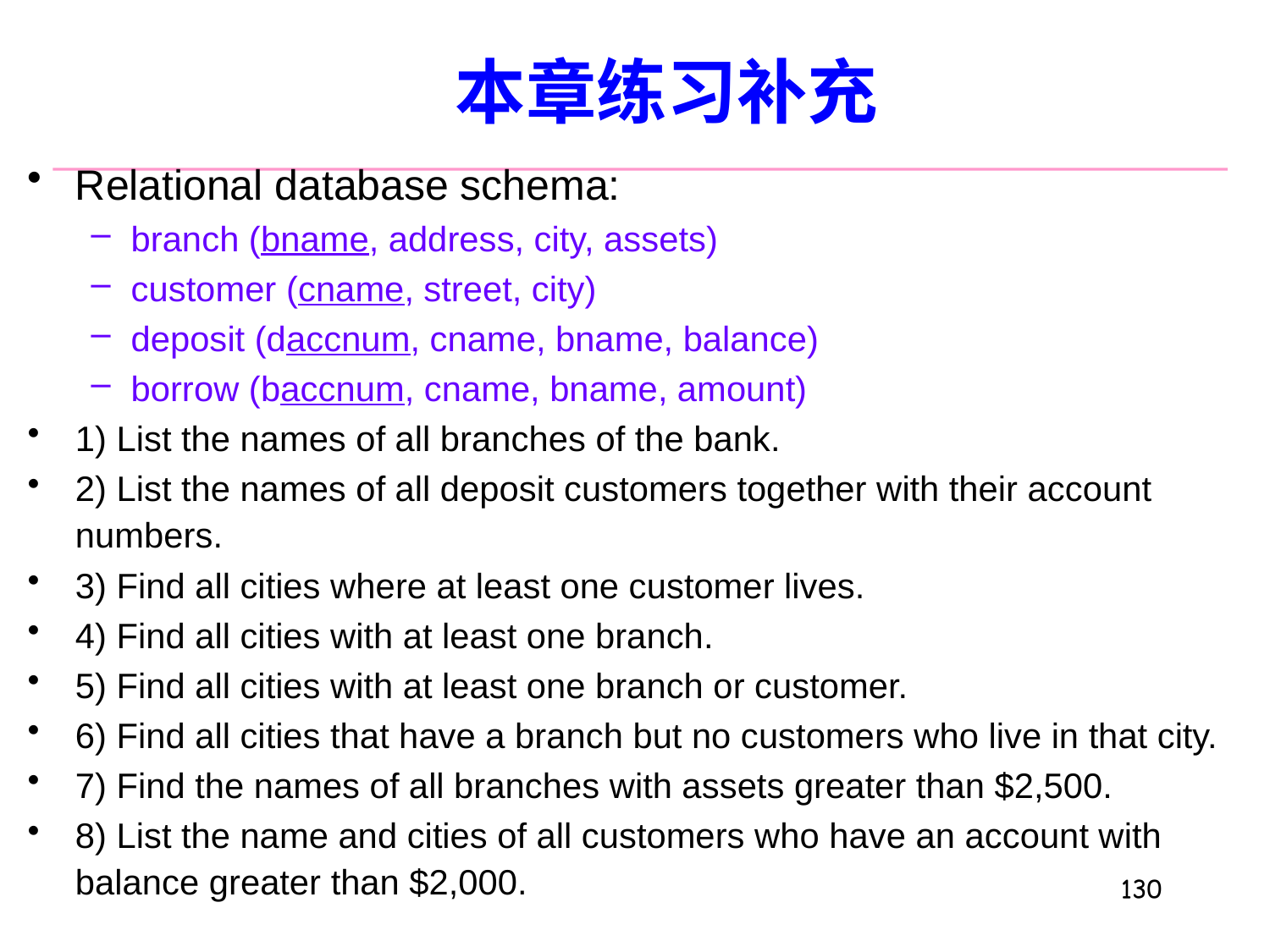

# 本章练习补充
Relational database schema:
branch (bname, address, city, assets)
customer (cname, street, city)
deposit (daccnum, cname, bname, balance)
borrow (baccnum, cname, bname, amount)
1) List the names of all branches of the bank.
2) List the names of all deposit customers together with their account numbers.
3) Find all cities where at least one customer lives.
4) Find all cities with at least one branch.
5) Find all cities with at least one branch or customer.
6) Find all cities that have a branch but no customers who live in that city.
7) Find the names of all branches with assets greater than $2,500.
8) List the name and cities of all customers who have an account with balance greater than $2,000.
130